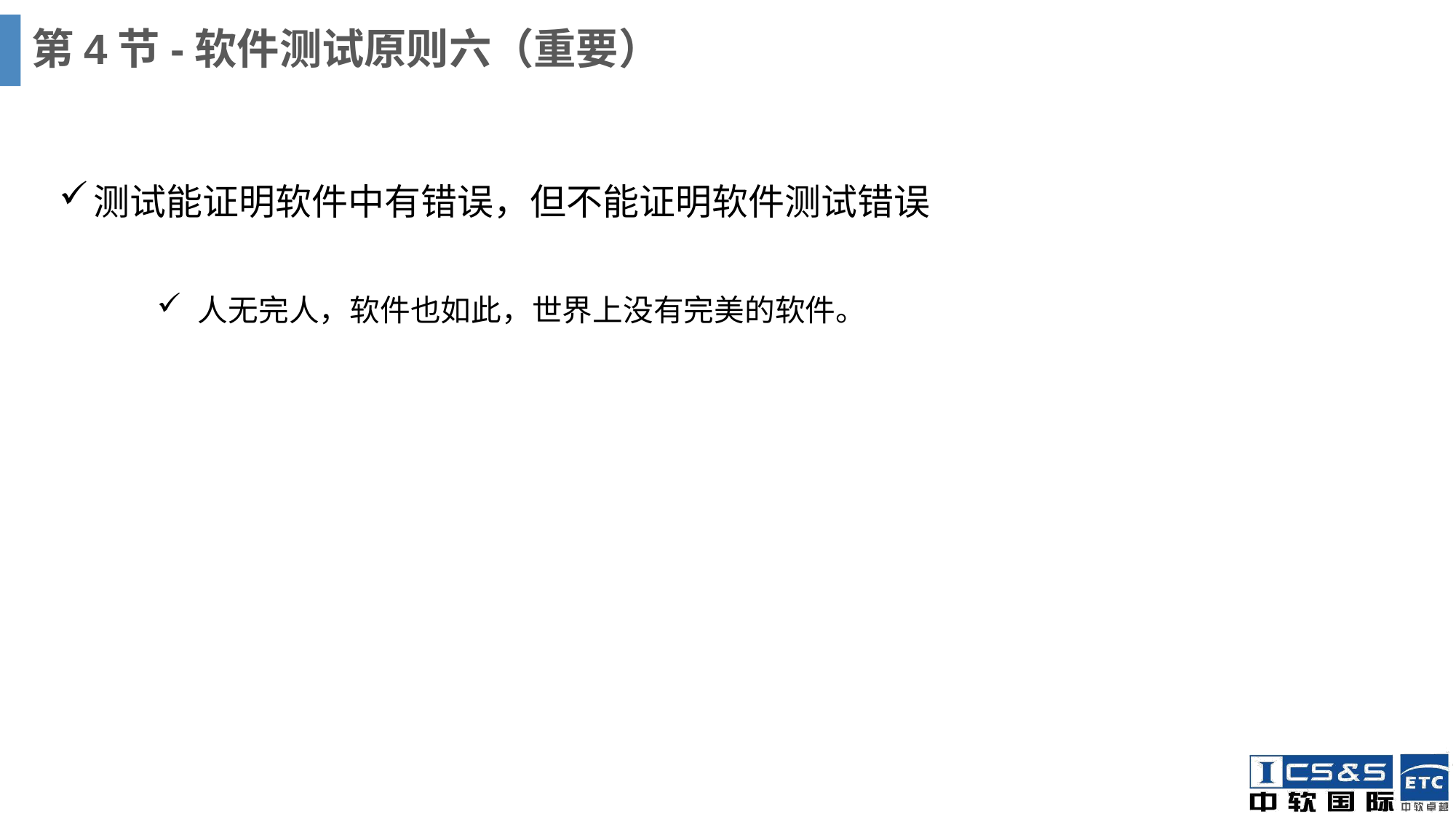

# 第4节-软件测试原则六（重要）
测试能证明软件中有错误，但不能证明软件测试错误
人无完人，软件也如此，世界上没有完美的软件。